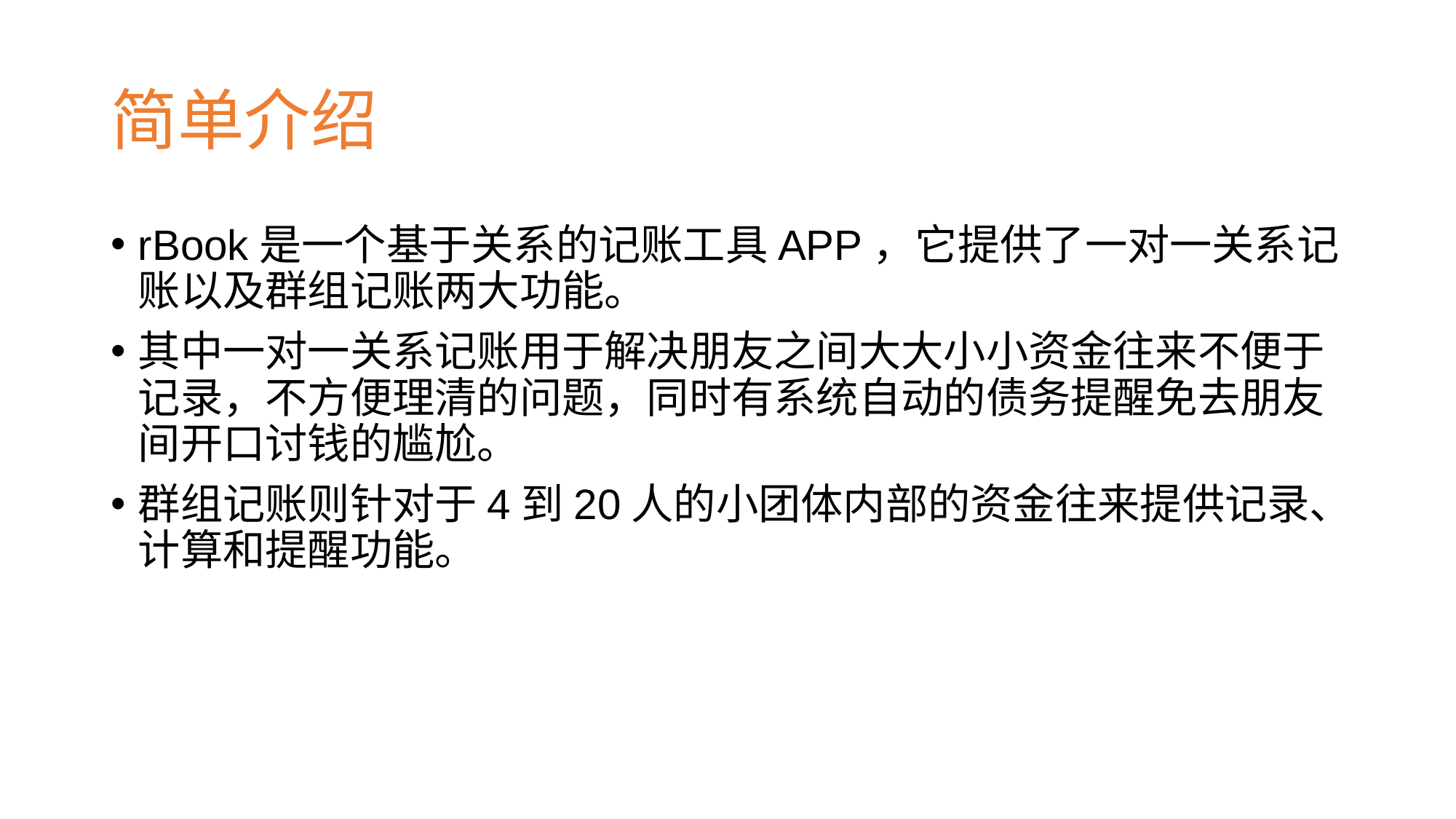

# 简单介绍
rBook是一个基于关系的记账工具APP，它提供了一对一关系记账以及群组记账两大功能。
其中一对一关系记账用于解决朋友之间大大小小资金往来不便于记录，不方便理清的问题，同时有系统自动的债务提醒免去朋友间开口讨钱的尴尬。
群组记账则针对于4到20人的小团体内部的资金往来提供记录、计算和提醒功能。